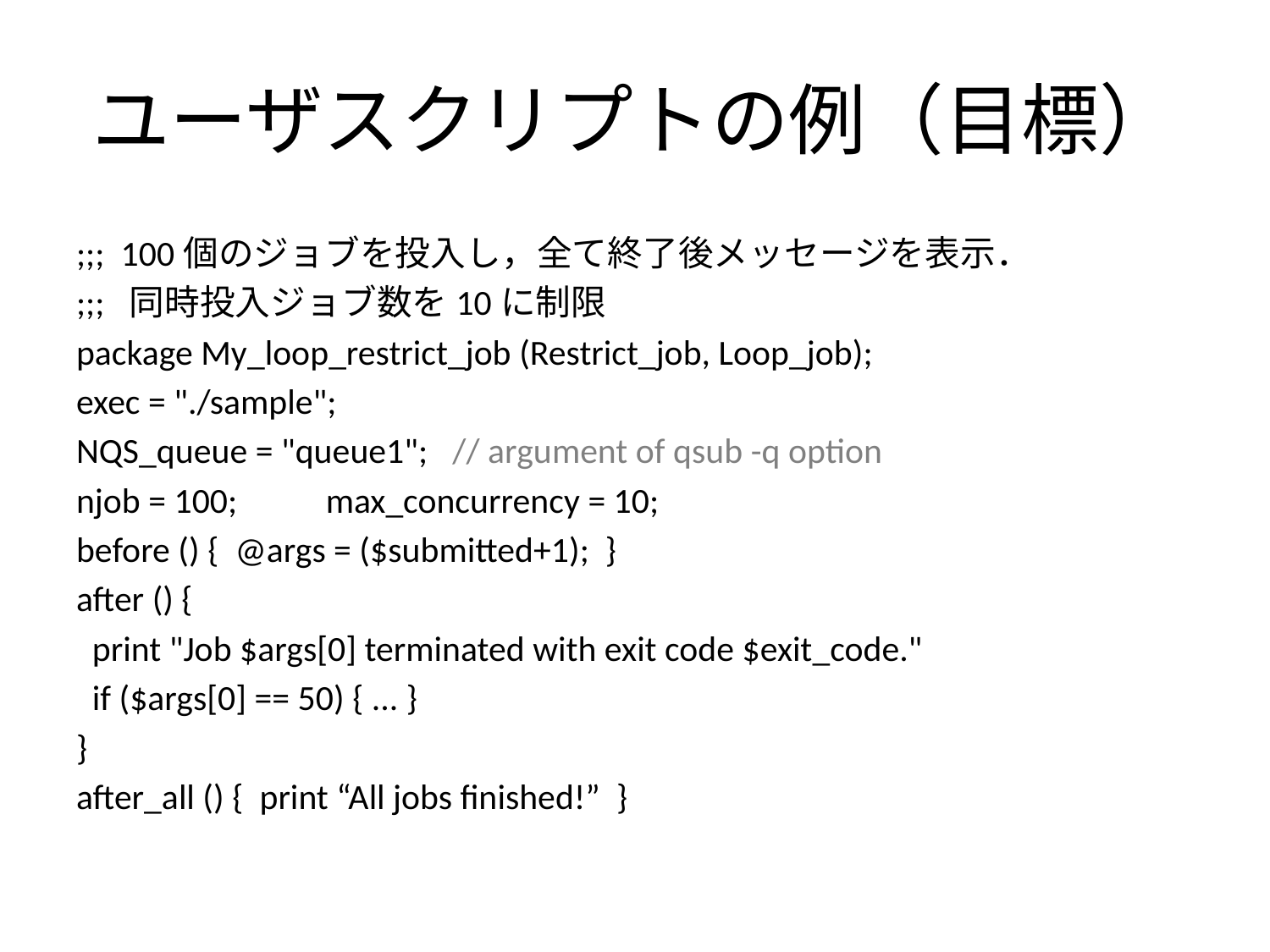

# ユーザスクリプトの例（目標）
;;;  100個のジョブを投入し，全て終了後メッセージを表示．
;;;  同時投入ジョブ数を10に制限
package My_loop_restrict_job (Restrict_job, Loop_job);
exec = "./sample";
NQS_queue = "queue1";   // argument of qsub -q option
njob = 100;           max_concurrency = 10;
before () {  @args = ($submitted+1);  }
after () {
  print "Job $args[0] terminated with exit code $exit_code."
  if ($args[0] == 50) { ... }
}
after_all () {  print “All jobs finished!”  }